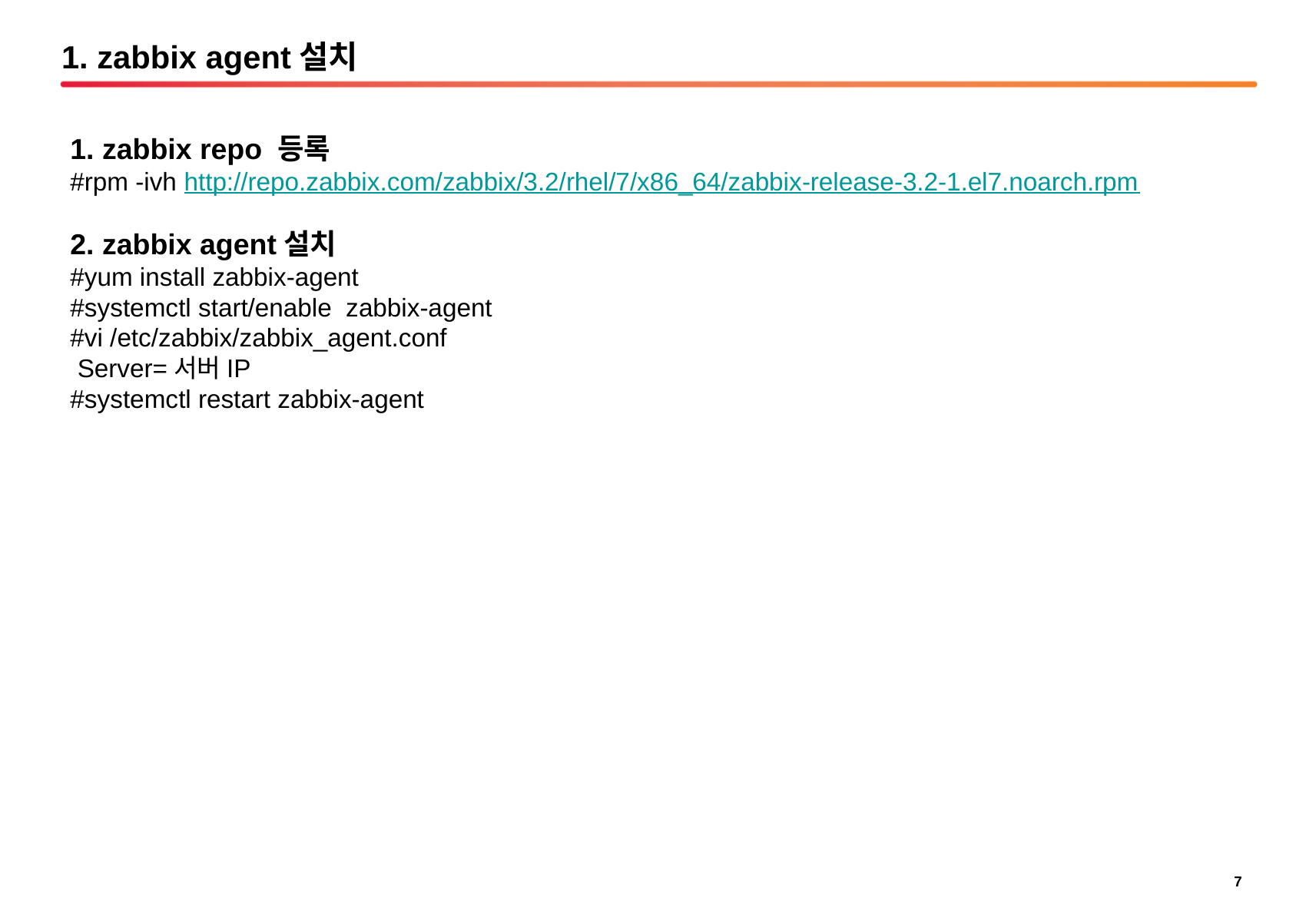

# 1. zabbix agent설치
1. zabbix repo 등록
#rpm -ivh http://repo.zabbix.com/zabbix/3.2/rhel/7/x86_64/zabbix-release-3.2-1.el7.noarch.rpm
2. zabbix agent설치
#yum install zabbix-agent
#systemctl start/enable  zabbix-agent
#vi /etc/zabbix/zabbix_agent.conf
 Server=서버IP
#systemctl restart zabbix-agent